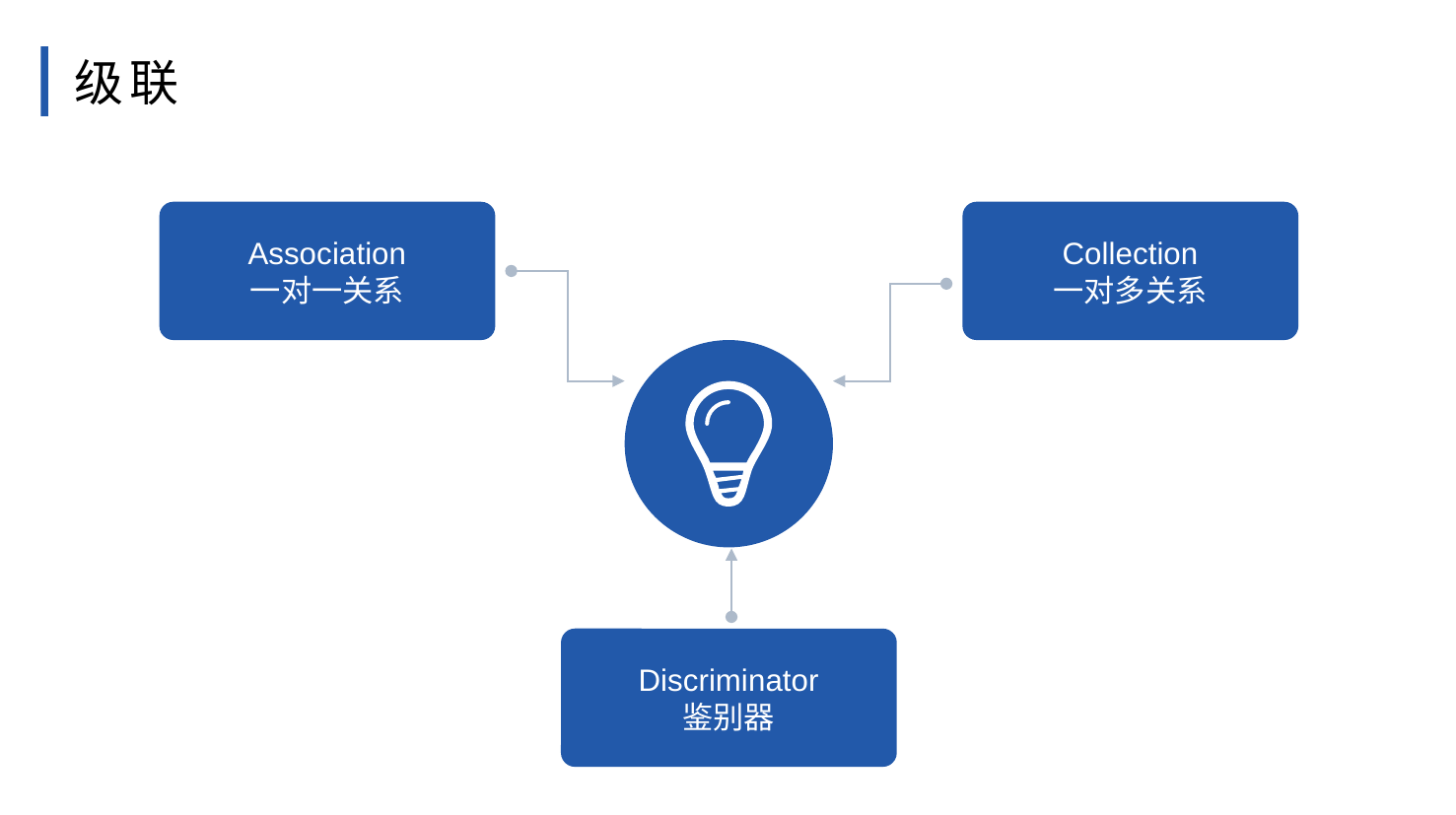

级联
Association
一对一关系
Collection
一对多关系

Discriminator
鉴别器